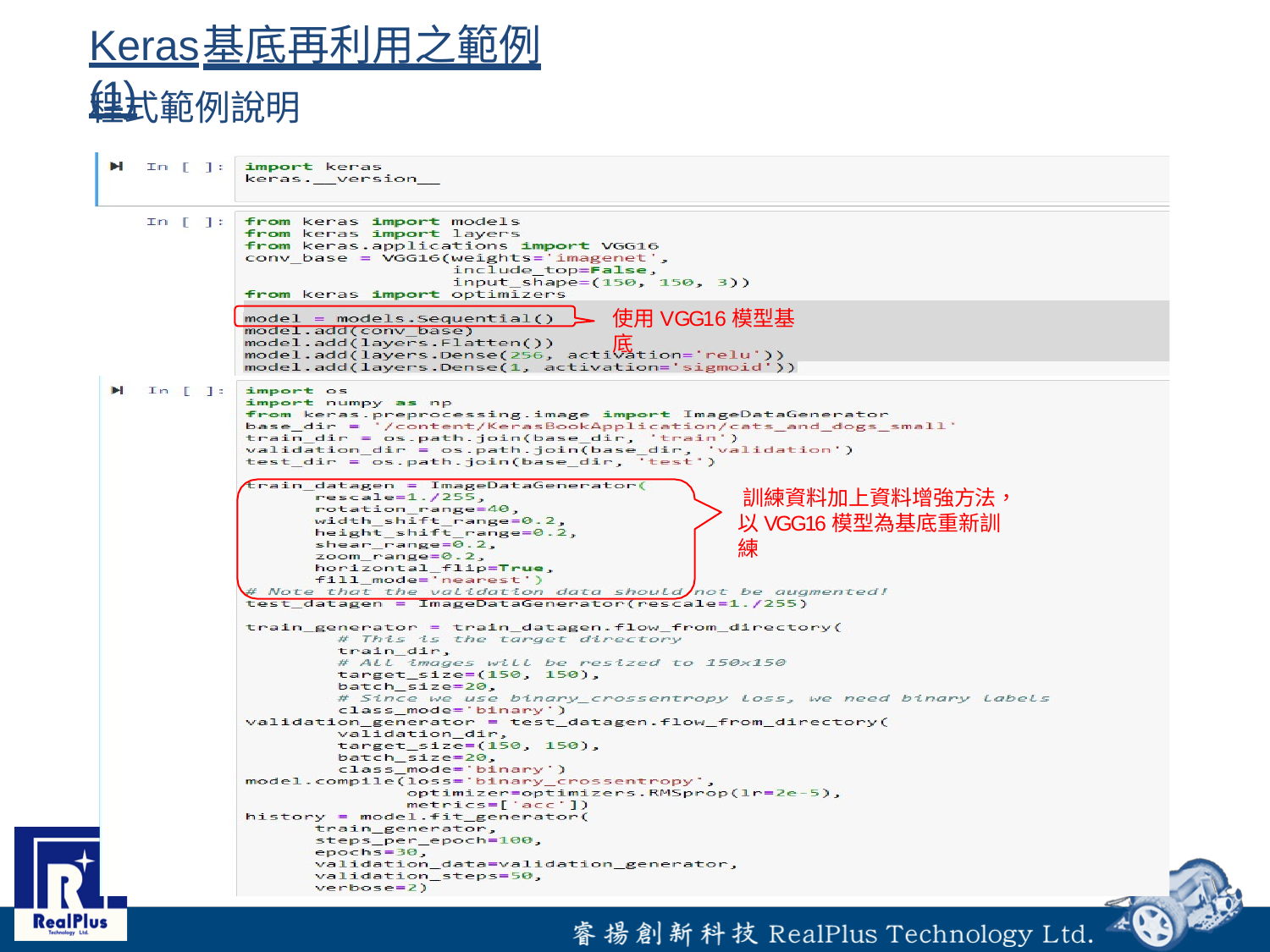

Keras	基底再利用之範例(1)
程式範例說明

使用VGG16模型基底

訓練資料加上資料增強方法， 以VGG16模型為基底重新訓練